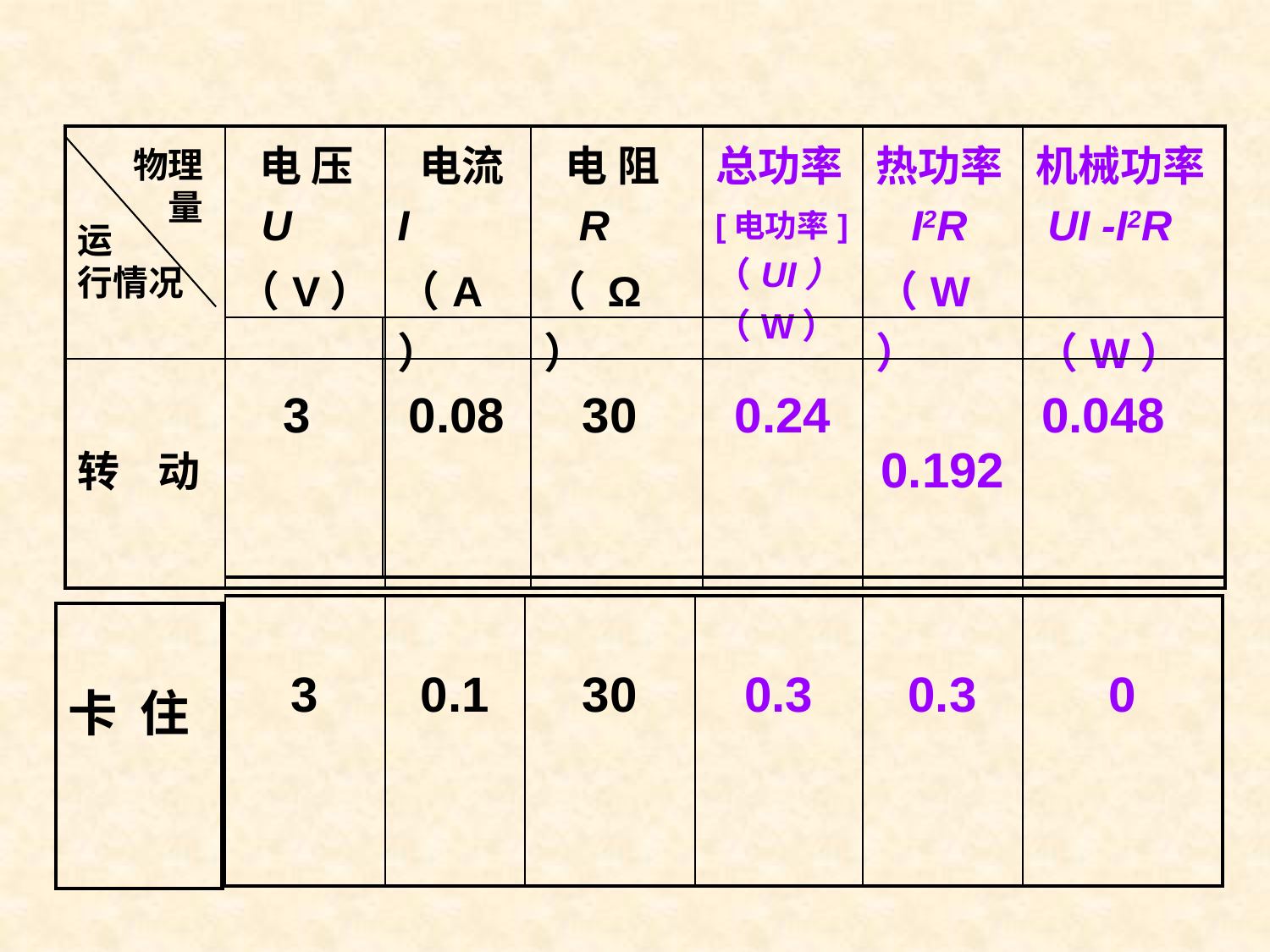

|  | 电 压 U （V） | 电流 I （A） | 电 阻 R （ Ω） | 总功率 [电功率]（UI）（W） | 热功率 I2R （W） | 机械功率 UI -I2R （W） |
| --- | --- | --- | --- | --- | --- | --- |
| 转 动 |  |  |  |  |  |  |

物理　量
运
行情况
| 3 | 0.08 | 30 | 0.24 | 0.192 | 0.048 |
| --- | --- | --- | --- | --- | --- |
| 3 | 0.1 | 30 | 0.3 | 0.3 | 0 |
| --- | --- | --- | --- | --- | --- |
| 卡 住 |
| --- |